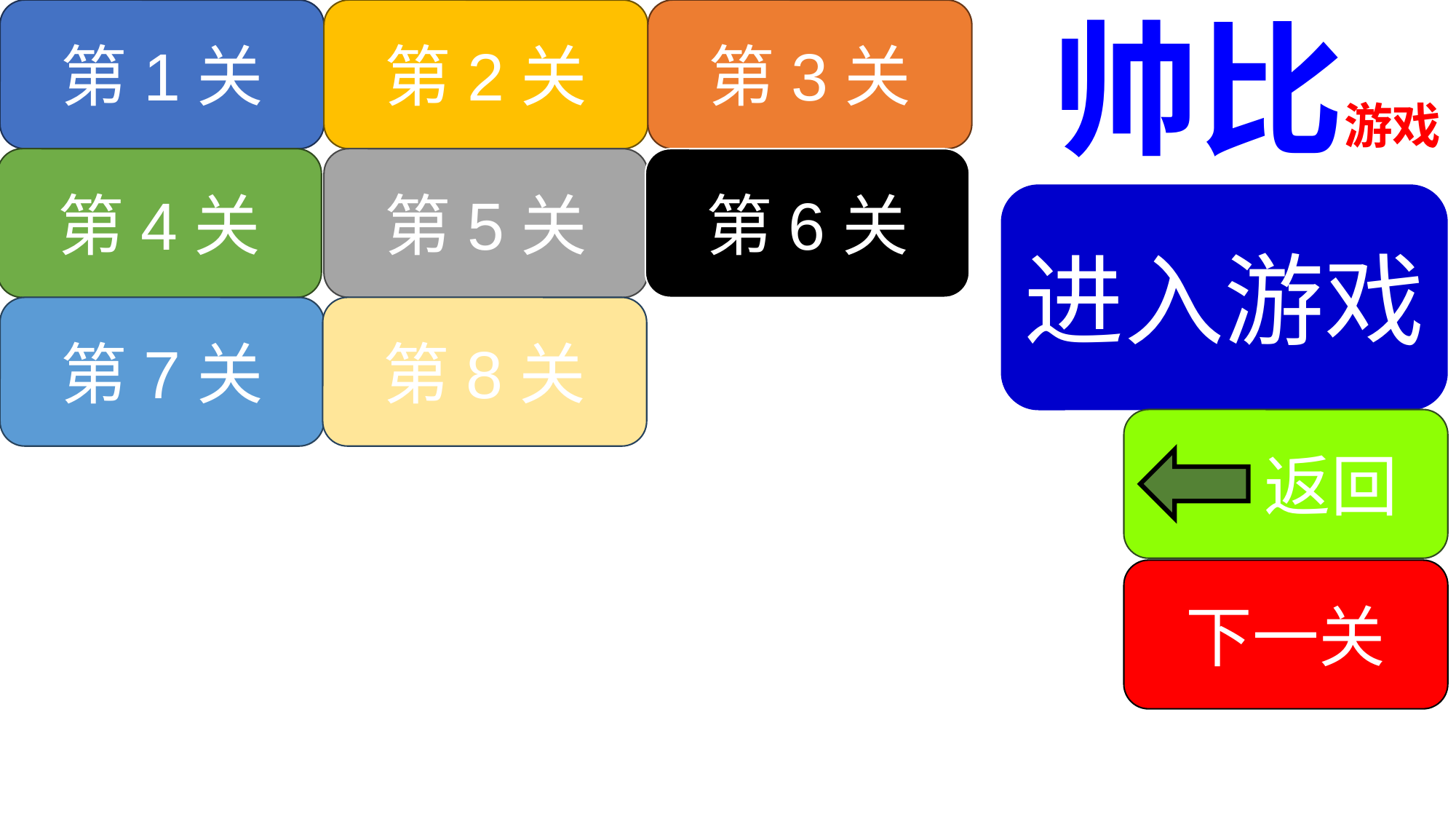

第1关
第2关
帅比游戏
第3关
第4关
第5关
第6关
进入游戏
第8关
第7关

     返回

下一关